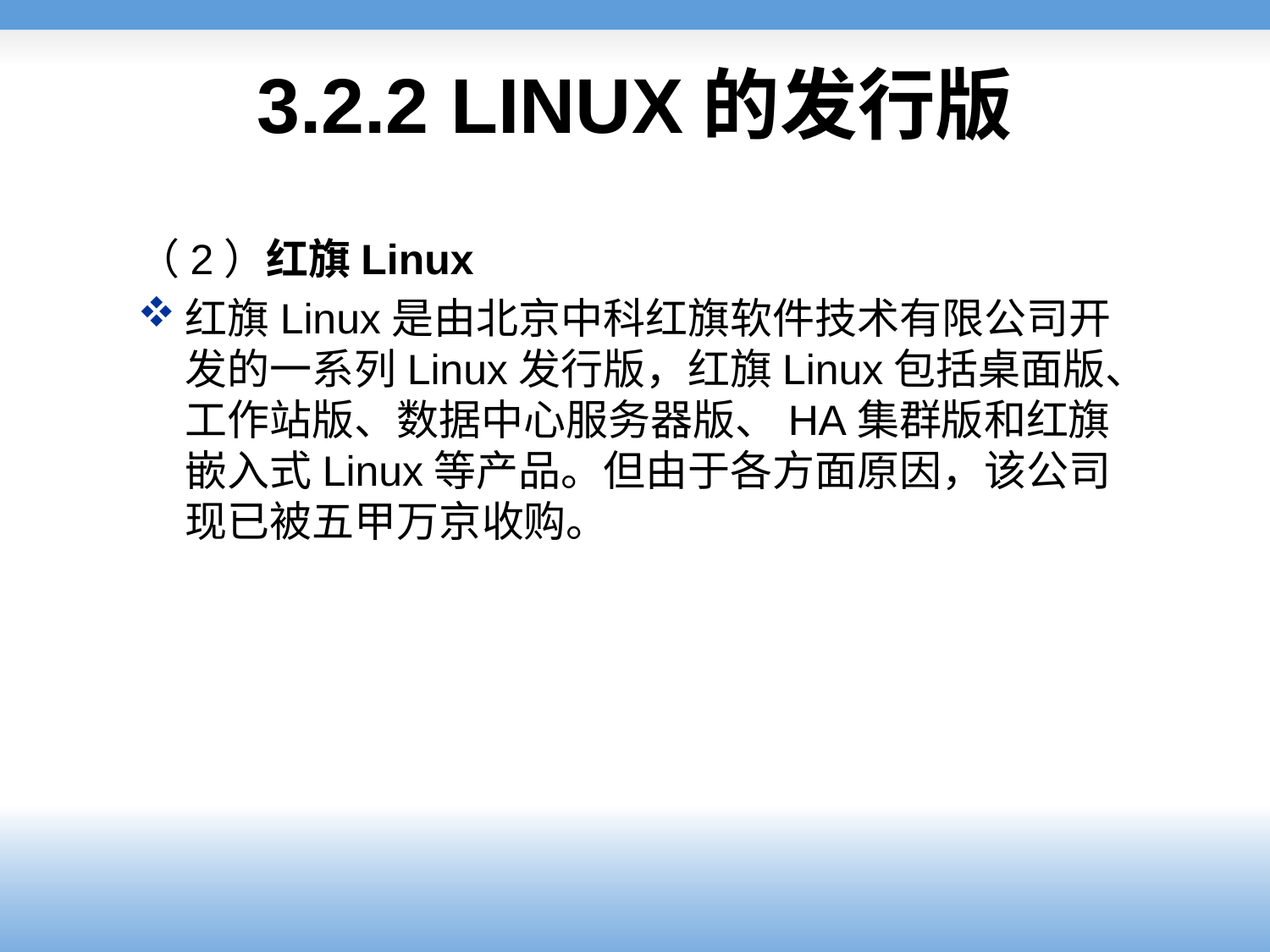

# 3.2.2 LINUX的发行版
（2）红旗Linux
红旗Linux是由北京中科红旗软件技术有限公司开发的一系列Linux发行版，红旗Linux包括桌面版、工作站版、数据中心服务器版、HA集群版和红旗嵌入式Linux等产品。但由于各方面原因，该公司现已被五甲万京收购。